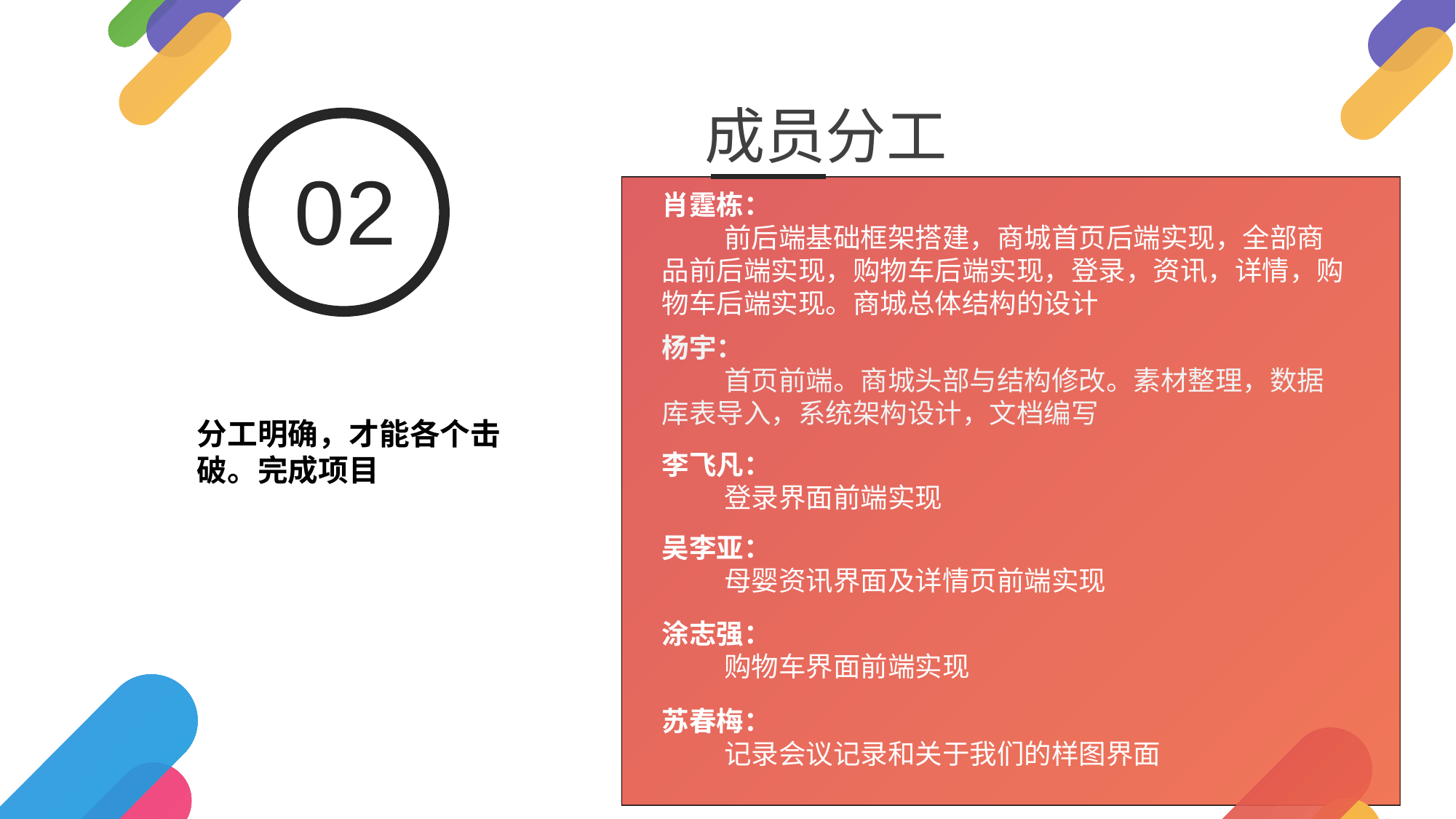

成员分工

02

肖霆栋：
         前后端基础框架搭建，商城首页后端实现，全部商品前后端实现，购物车后端实现，登录，资讯，详情，购物车后端实现。商城总体结构的设计
杨宇：
         首页前端。商城头部与结构修改。素材整理，数据库表导入，系统架构设计，文档编写
分工明确，才能各个击破。完成项目
李飞凡：
         登录界面前端实现
吴李亚：
         母婴资讯界面及详情页前端实现
涂志强：
         购物车界面前端实现
苏春梅：
         记录会议记录和关于我们的样图界面